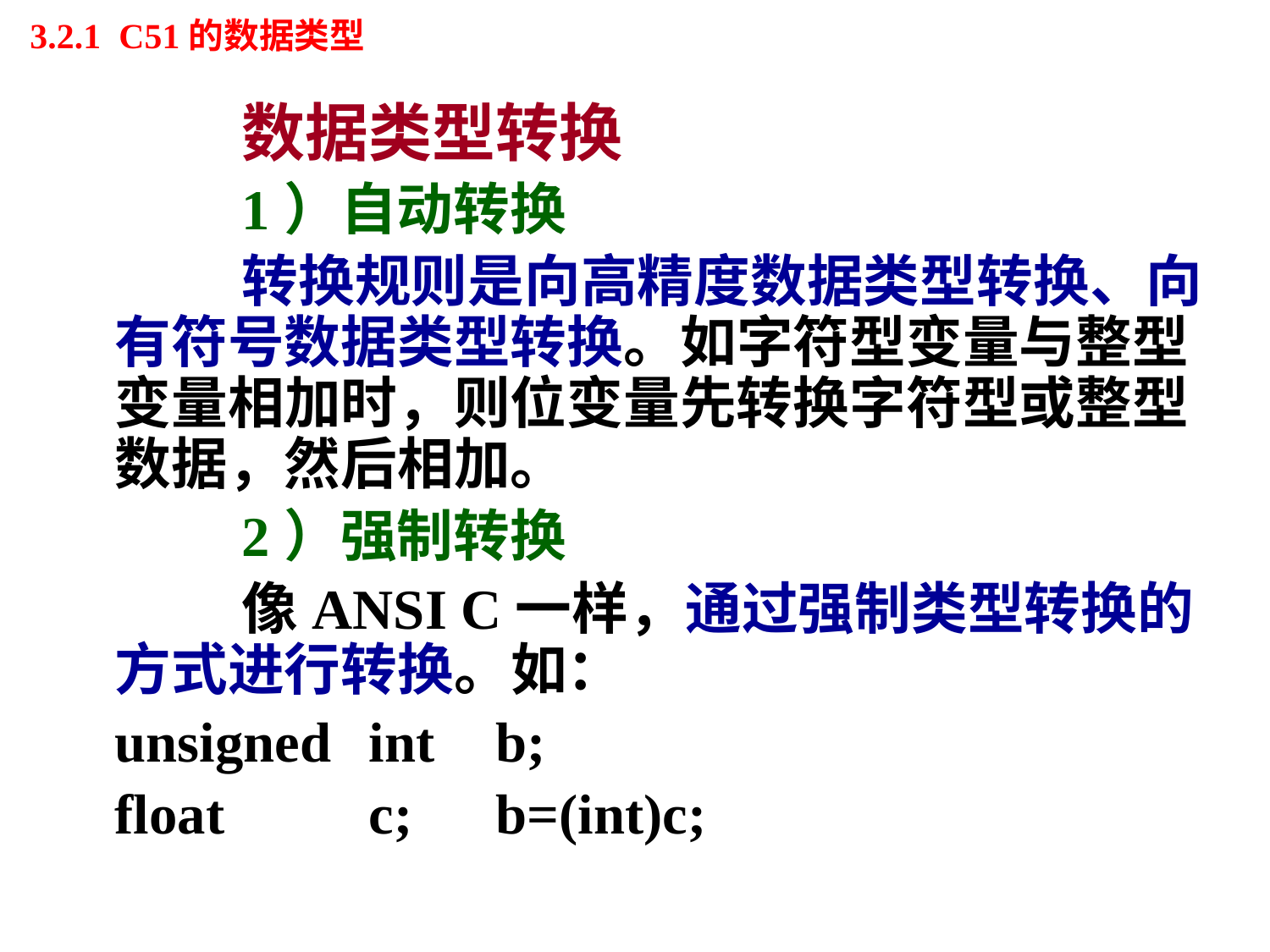

# 3.2.1  C51的数据类型
		数据类型转换
		1）自动转换
		转换规则是向高精度数据类型转换、向有符号数据类型转换。如字符型变量与整型变量相加时，则位变量先转换字符型或整型数据，然后相加。
		2）强制转换
		像ANSI C一样，通过强制类型转换的方式进行转换。如：
	unsigned	int	b;
	float		c;	b=(int)c;